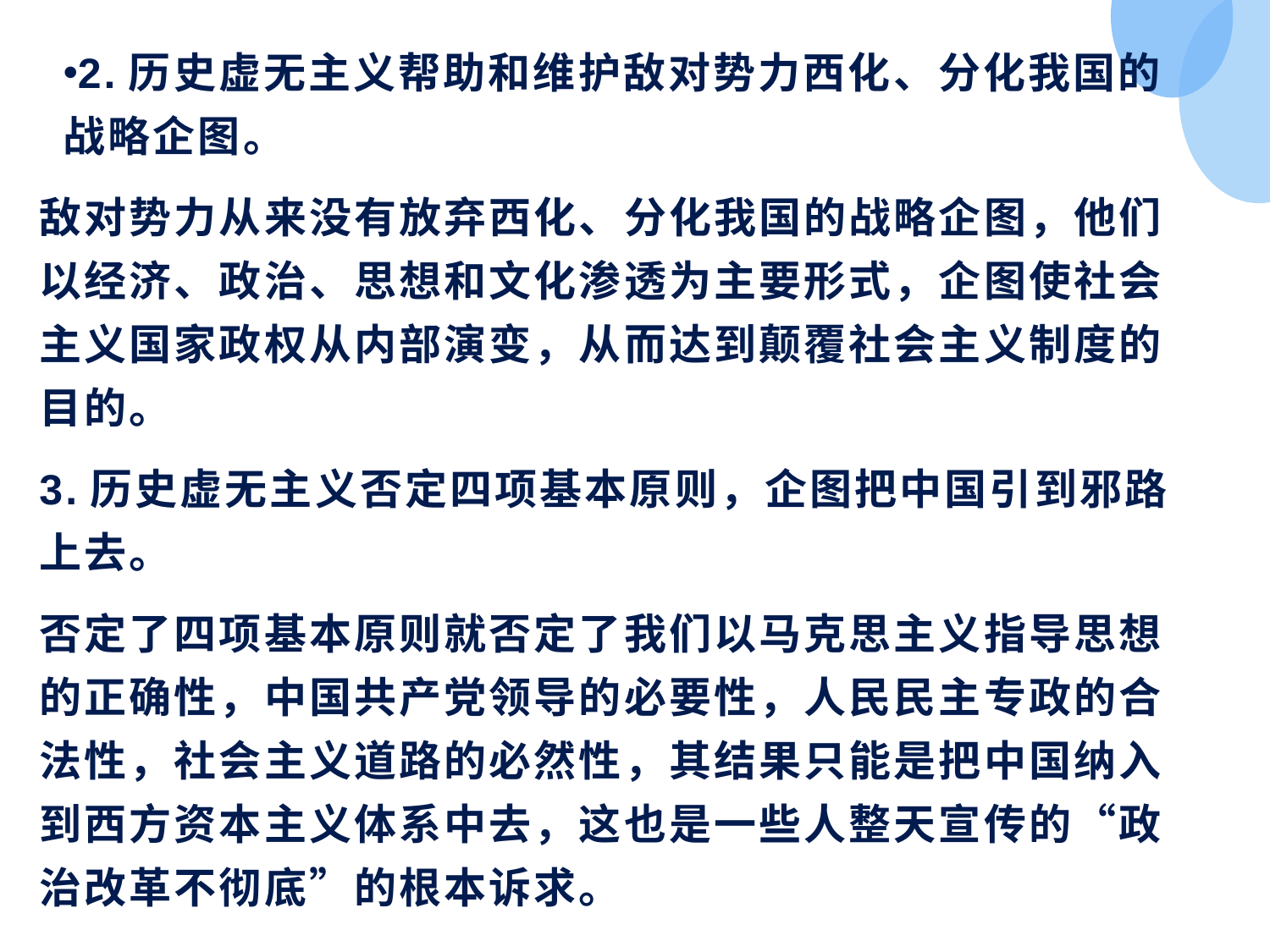

2.历史虚无主义帮助和维护敌对势力西化、分化我国的战略企图。
敌对势力从来没有放弃西化、分化我国的战略企图，他们以经济、政治、思想和文化渗透为主要形式，企图使社会主义国家政权从内部演变，从而达到颠覆社会主义制度的目的。
3.历史虚无主义否定四项基本原则，企图把中国引到邪路上去。
否定了四项基本原则就否定了我们以马克思主义指导思想的正确性，中国共产党领导的必要性，人民民主专政的合法性，社会主义道路的必然性，其结果只能是把中国纳入到西方资本主义体系中去，这也是一些人整天宣传的“政治改革不彻底”的根本诉求。